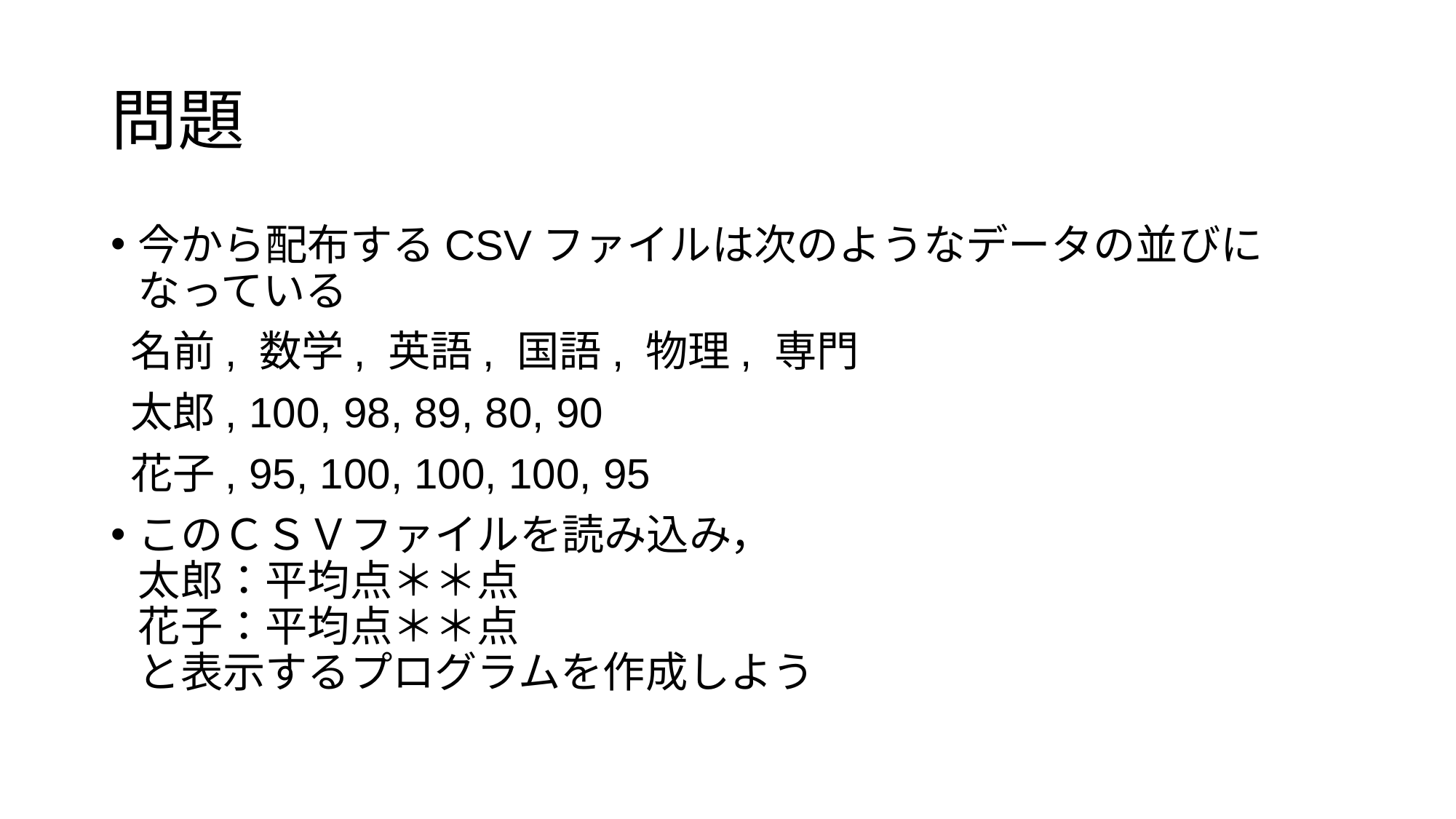

# 問題
今から配布するCSVファイルは次のようなデータの並びになっている
 名前, 数学, 英語, 国語, 物理, 専門
 太郎, 100, 98, 89, 80, 90
 花子, 95, 100, 100, 100, 95
このＣＳＶファイルを読み込み，
太郎：平均点＊＊点
花子：平均点＊＊点
と表示するプログラムを作成しよう